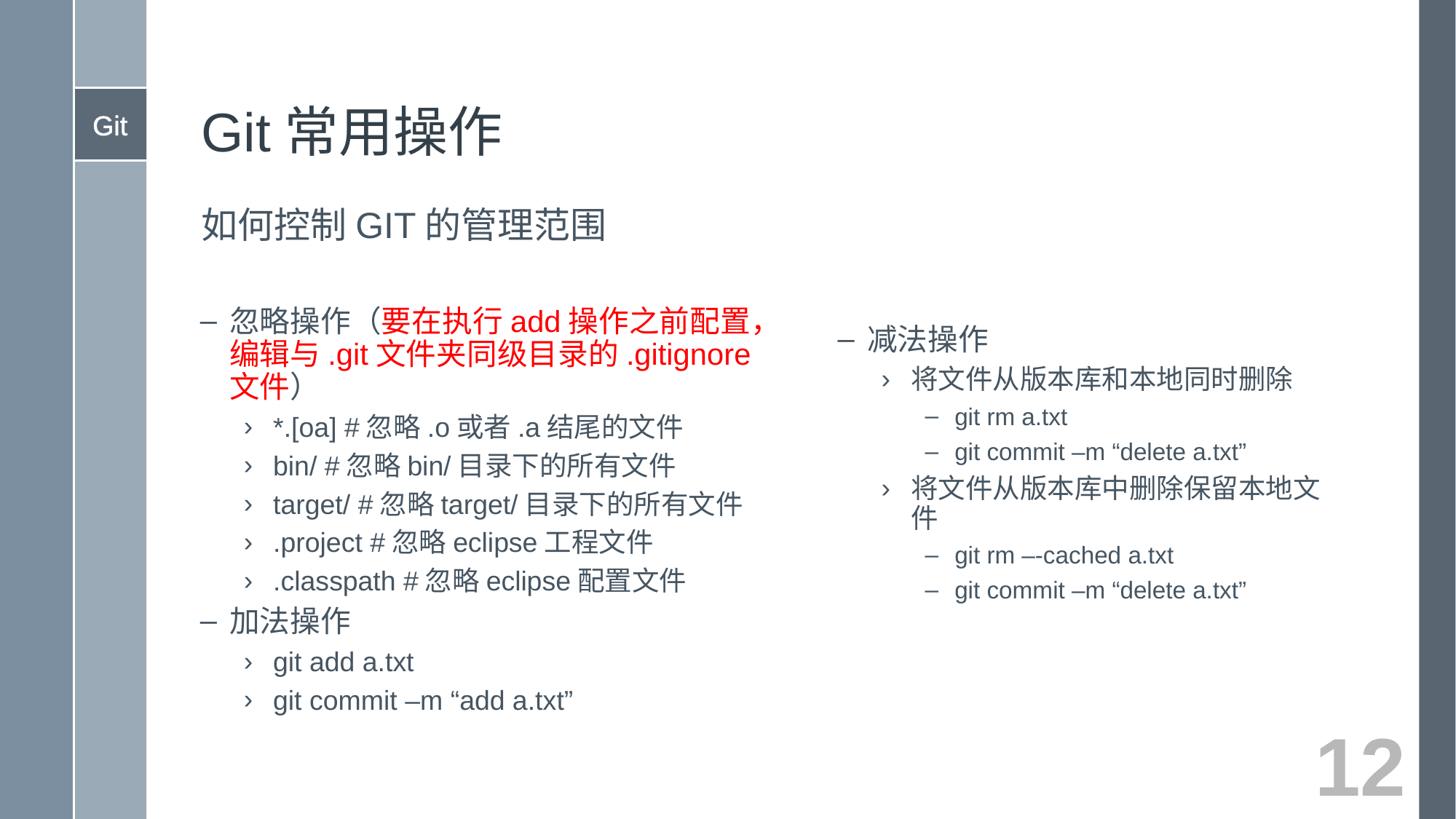

# Git常用操作
如何控制GIT的管理范围

减法操作
将文件从版本库和本地同时删除
git rm a.txt
git commit –m “delete a.txt”
将文件从版本库中删除保留本地文件
git rm –-cached a.txt
git commit –m “delete a.txt”
忽略操作（要在执行add操作之前配置，编辑与.git文件夹同级目录的.gitignore文件）
*.[oa] #忽略.o或者.a结尾的文件
bin/ #忽略bin/目录下的所有文件
target/ #忽略target/目录下的所有文件
.project #忽略eclipse工程文件
.classpath #忽略eclipse配置文件
加法操作
git add a.txt
git commit –m “add a.txt”
12